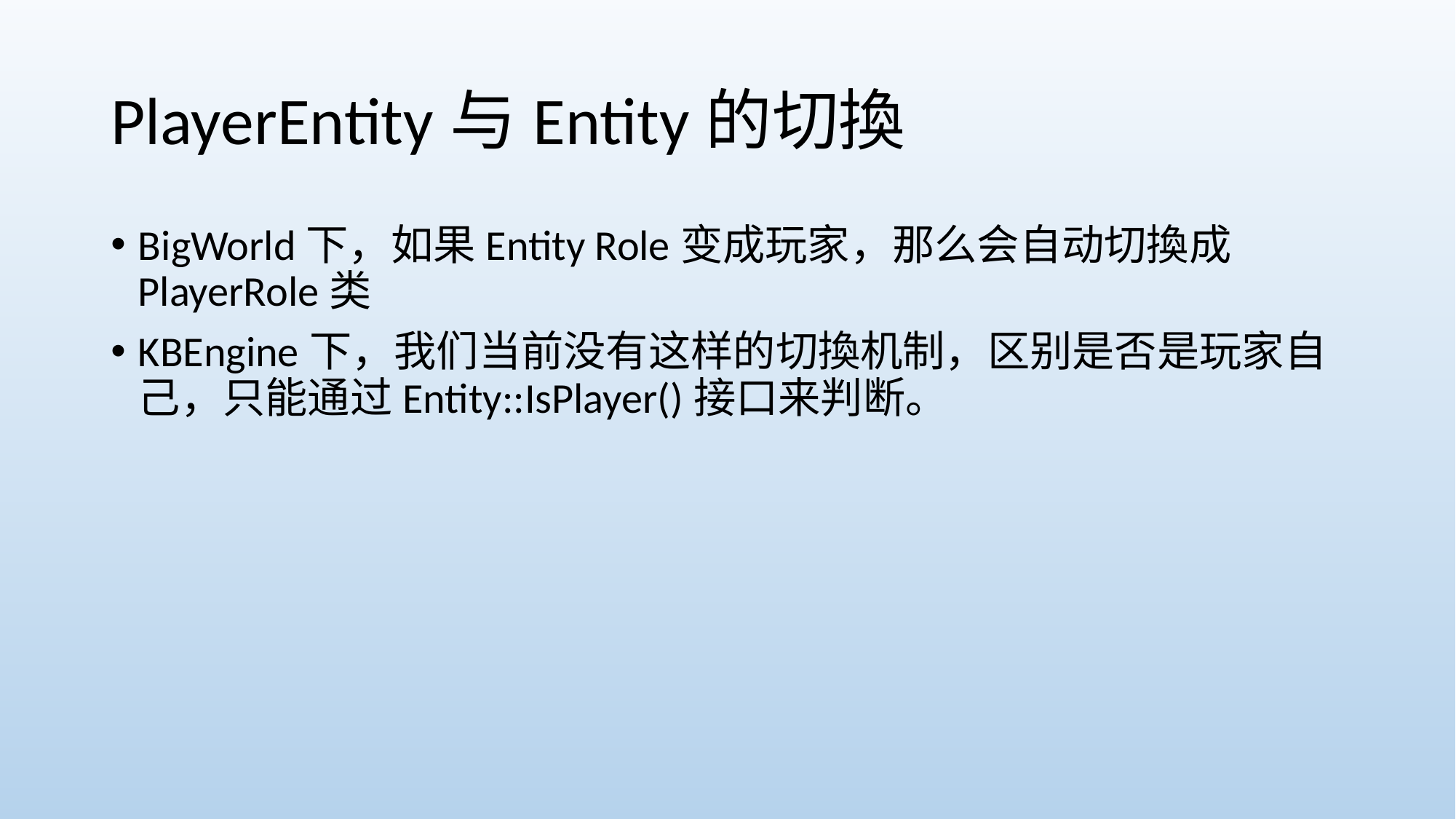

# PlayerEntity与Entity的切換
BigWorld下，如果Entity Role变成玩家，那么会自动切換成PlayerRole类
KBEngine下，我们当前没有这样的切換机制，区别是否是玩家自己，只能通过Entity::IsPlayer()接口来判断。